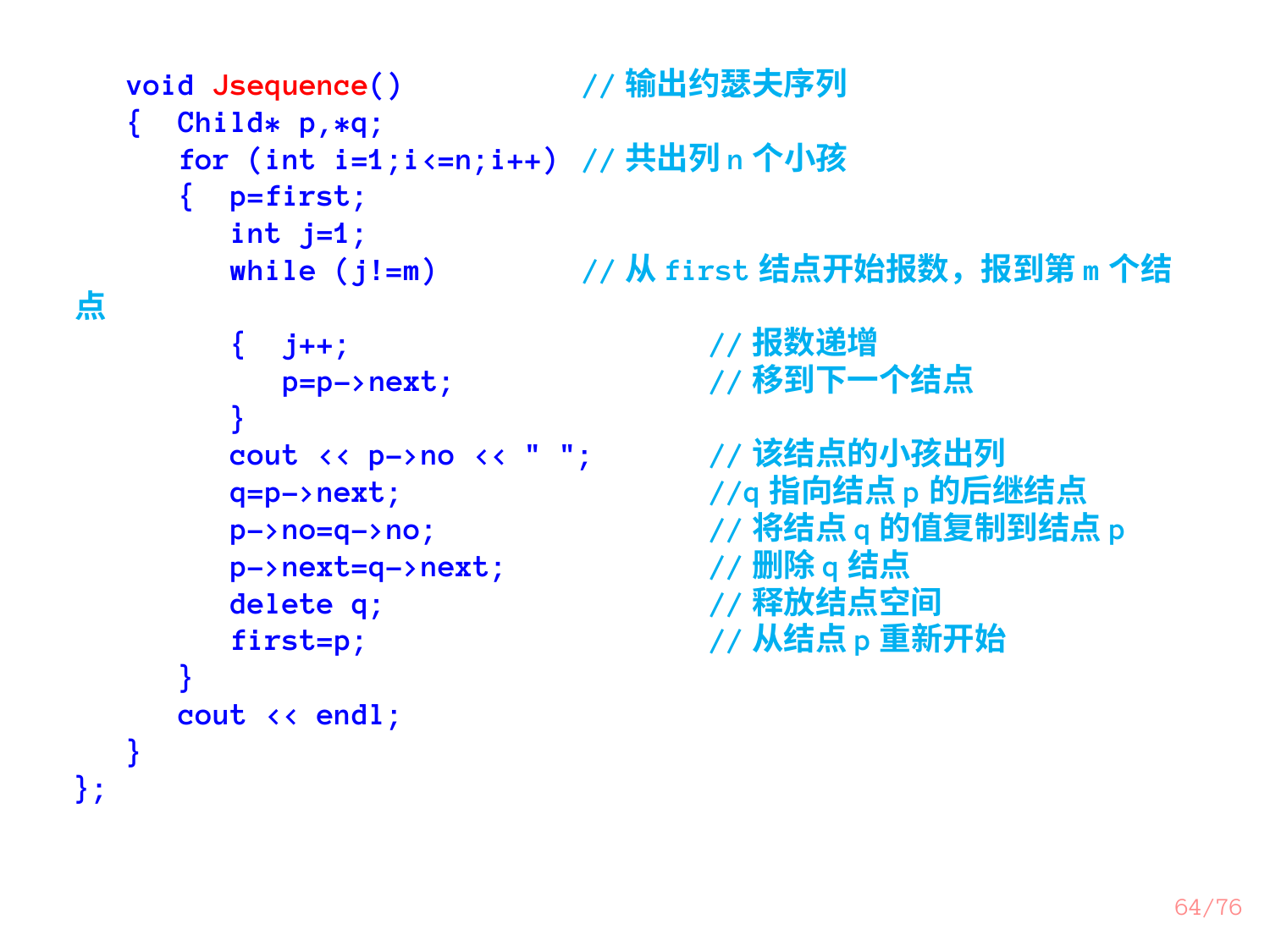

void Jsequence()		//输出约瑟夫序列
   {  Child* p,*q;
      for (int i=1;i<=n;i++)	//共出列n个小孩
      {  p=first;
         int j=1;
         while (j!=m)		//从first结点开始报数，报到第m个结点
         {  j++;			//报数递增
            p=p->next;		//移到下一个结点
         }
         cout << p->no << " ";	//该结点的小孩出列
         q=p->next;			//q指向结点p的后继结点
         p->no=q->no;			//将结点q的值复制到结点p
         p->next=q->next;		//删除q结点
         delete q;			//释放结点空间
         first=p;			//从结点p重新开始
      }
      cout << endl;
   }
};
64/76